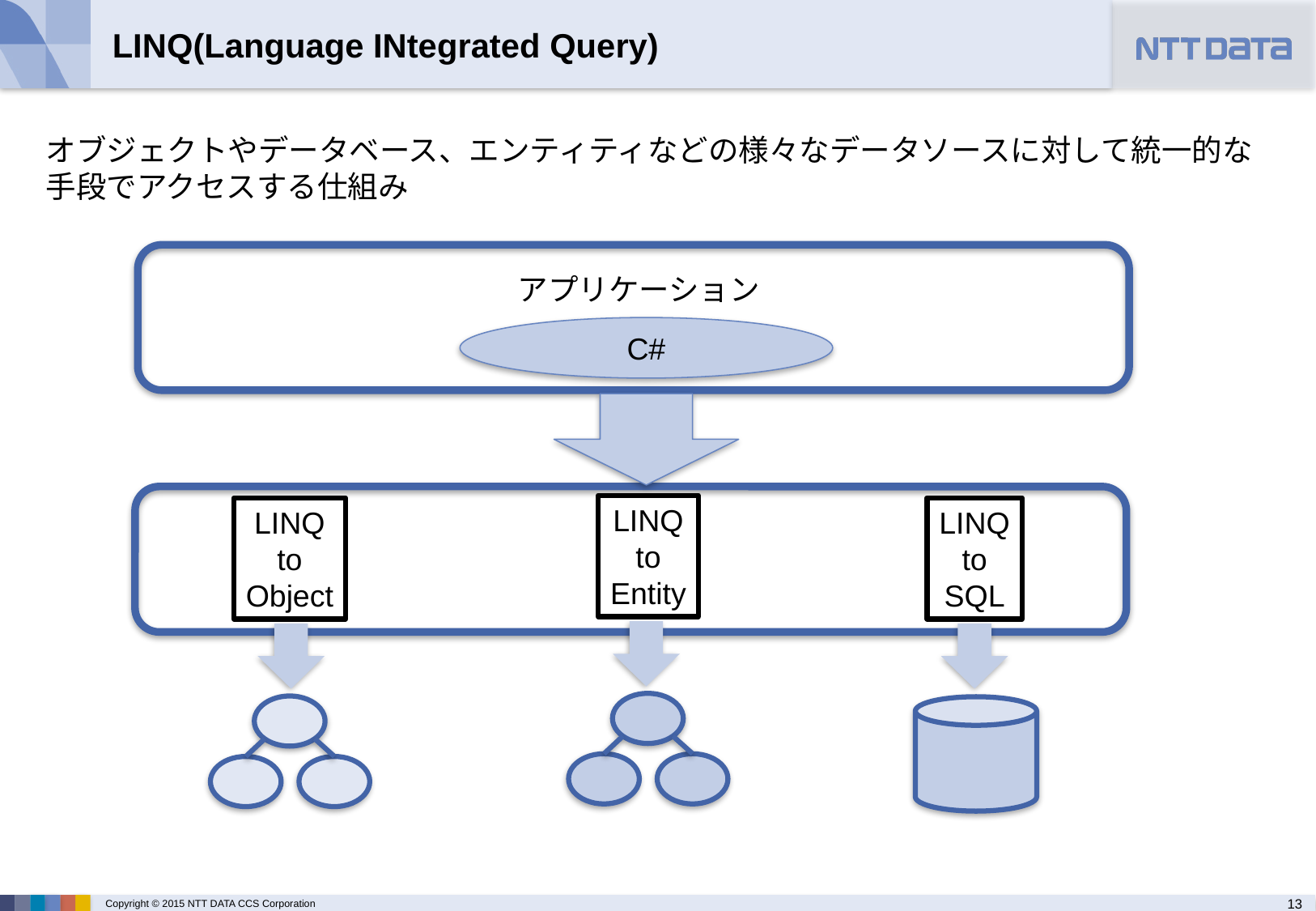

# LINQ(Language INtegrated Query)
オブジェクトやデータベース、エンティティなどの様々なデータソースに対して統一的な手段でアクセスする仕組み

アプリケーション
C#

LINQ
to
Entity
LINQ
to
SQL
LINQ
to
Object